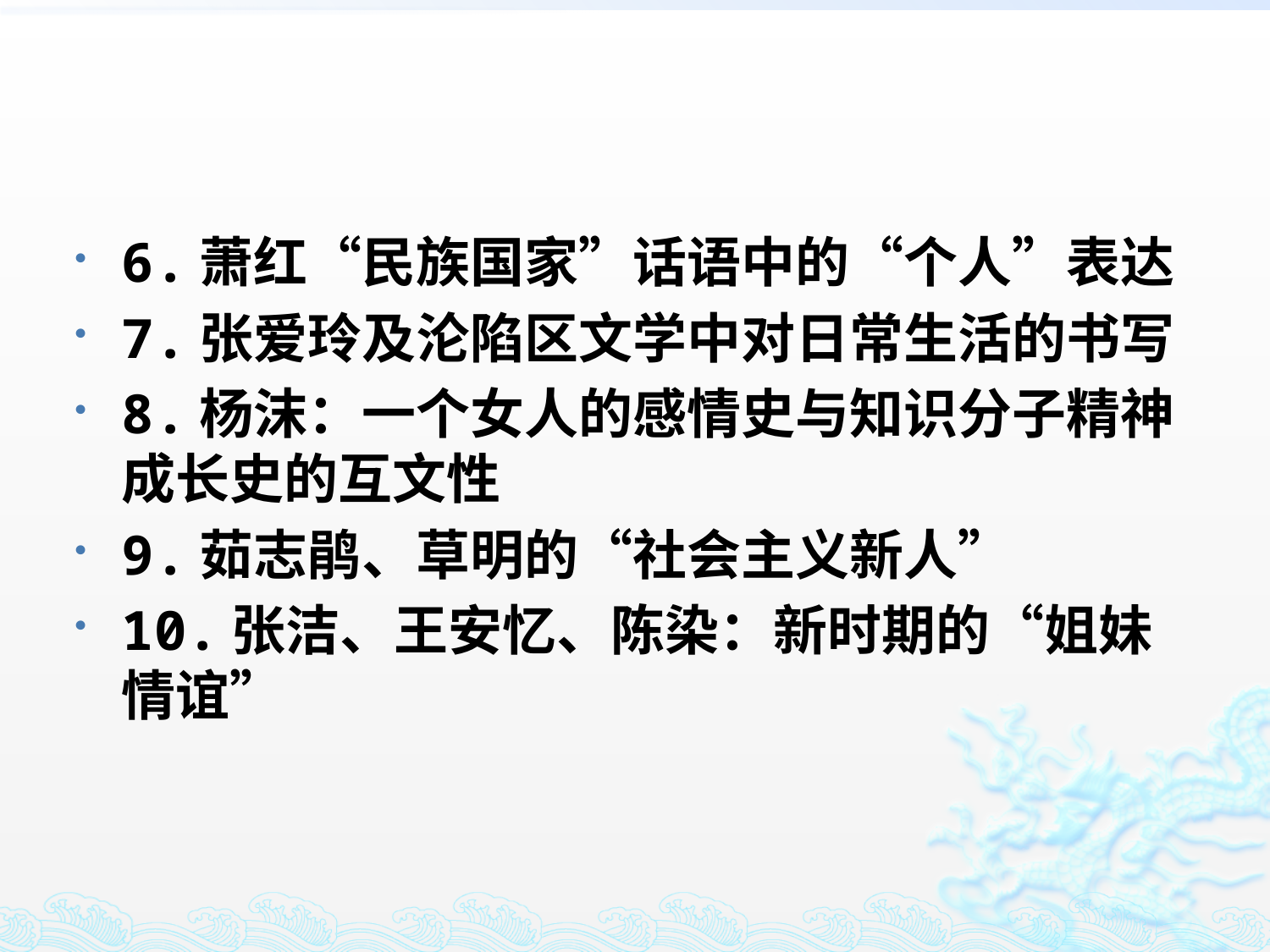

#
6.萧红“民族国家”话语中的“个人”表达
7.张爱玲及沦陷区文学中对日常生活的书写
8.杨沫：一个女人的感情史与知识分子精神成长史的互文性
9.茹志鹃、草明的“社会主义新人”
10.张洁、王安忆、陈染：新时期的“姐妹情谊”